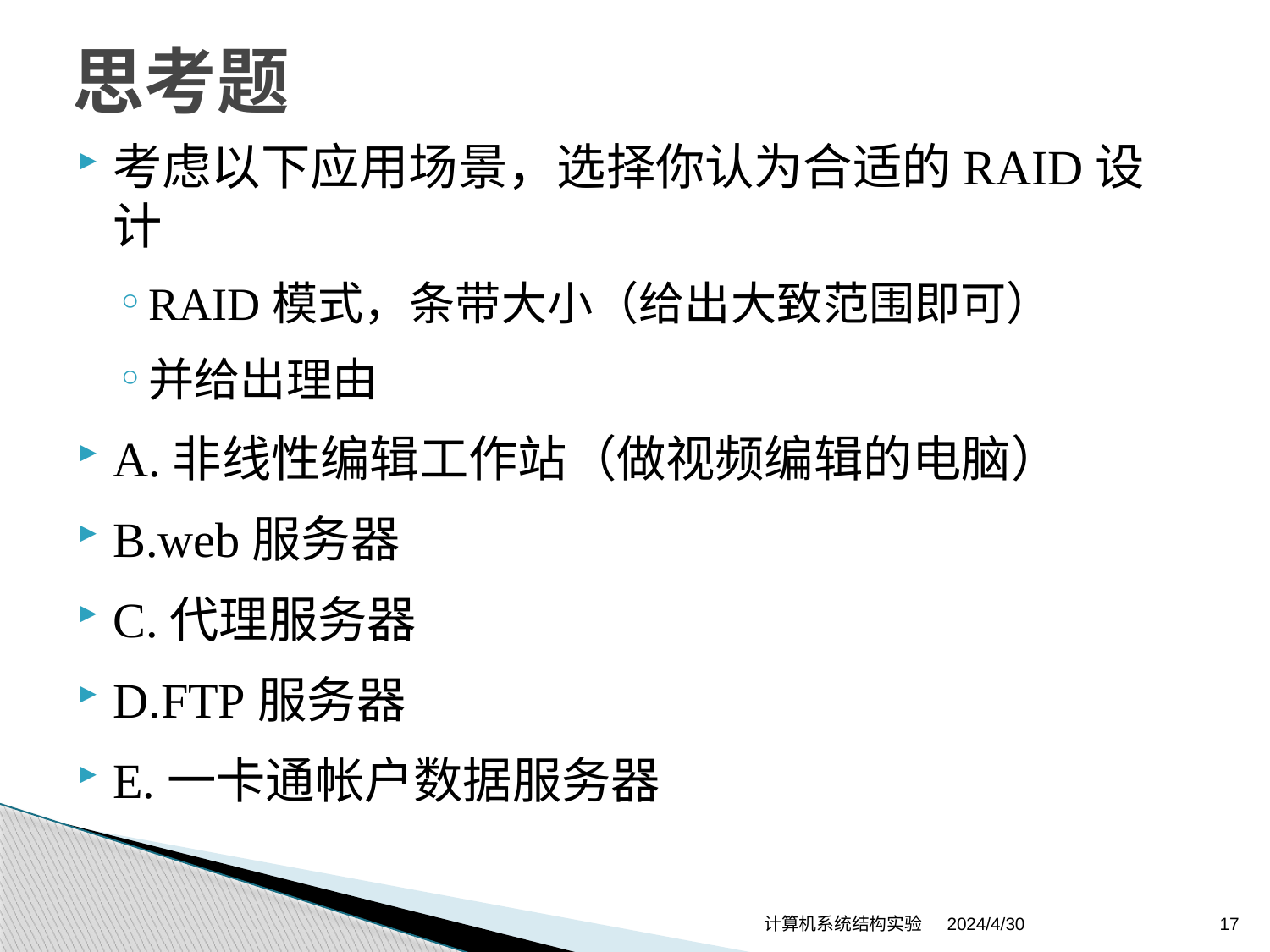

# 思考题
考虑以下应用场景，选择你认为合适的RAID设计
RAID模式，条带大小（给出大致范围即可）
并给出理由
A.非线性编辑工作站（做视频编辑的电脑）
B.web服务器
C.代理服务器
D.FTP服务器
E.一卡通帐户数据服务器
计算机系统结构实验
2024/4/30
17